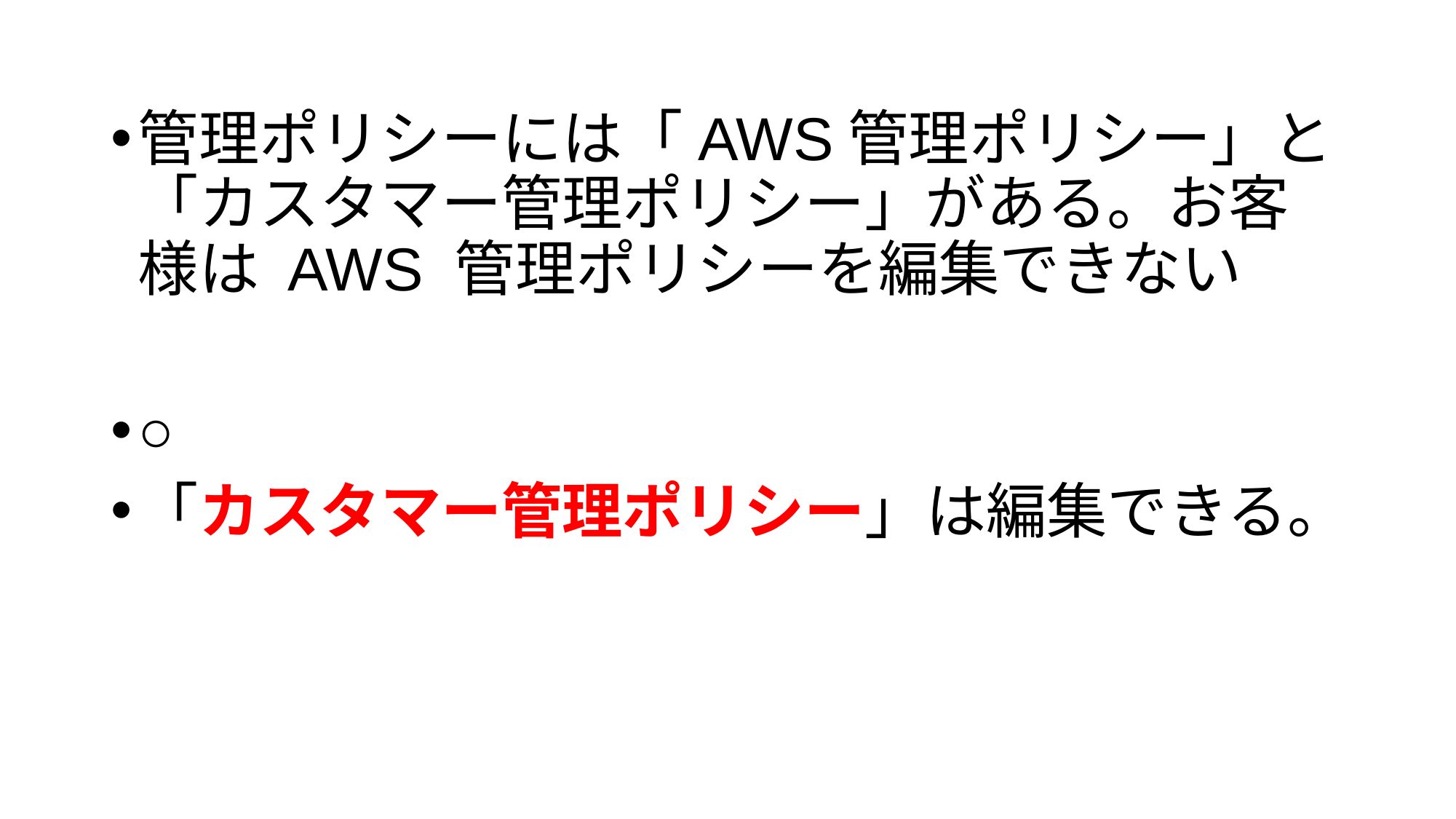

管理ポリシーには「AWS管理ポリシー」と「カスタマー管理ポリシー」がある。お客様は AWS 管理ポリシーを編集できない

○
「カスタマー管理ポリシー」は編集できる。